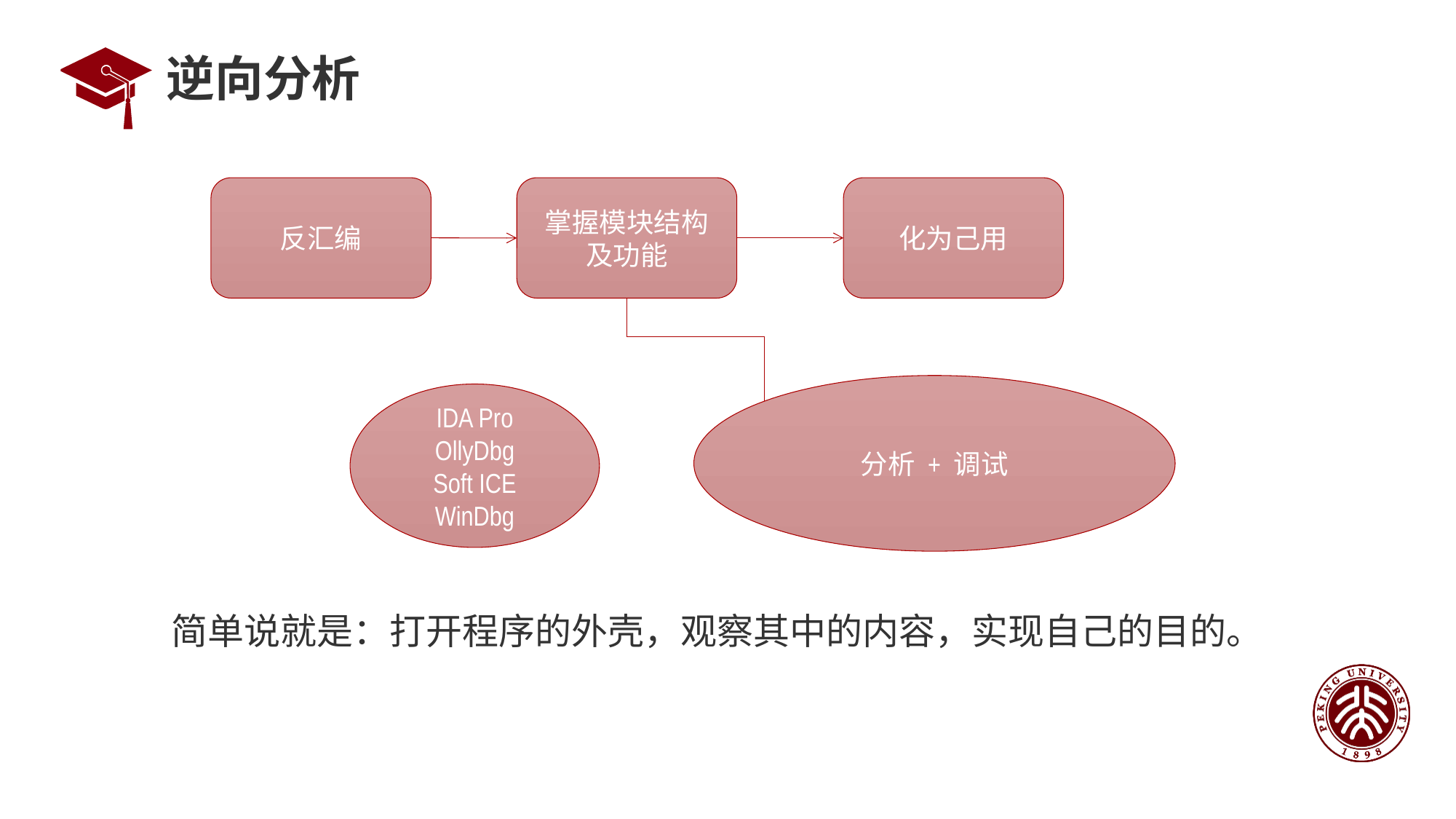

# 逆向分析
反汇编
掌握模块结构及功能
化为己用
分析 + 调试
IDA Pro
OllyDbg
Soft ICE
WinDbg
  简单说就是：打开程序的外壳，观察其中的内容，实现自己的目的。
17